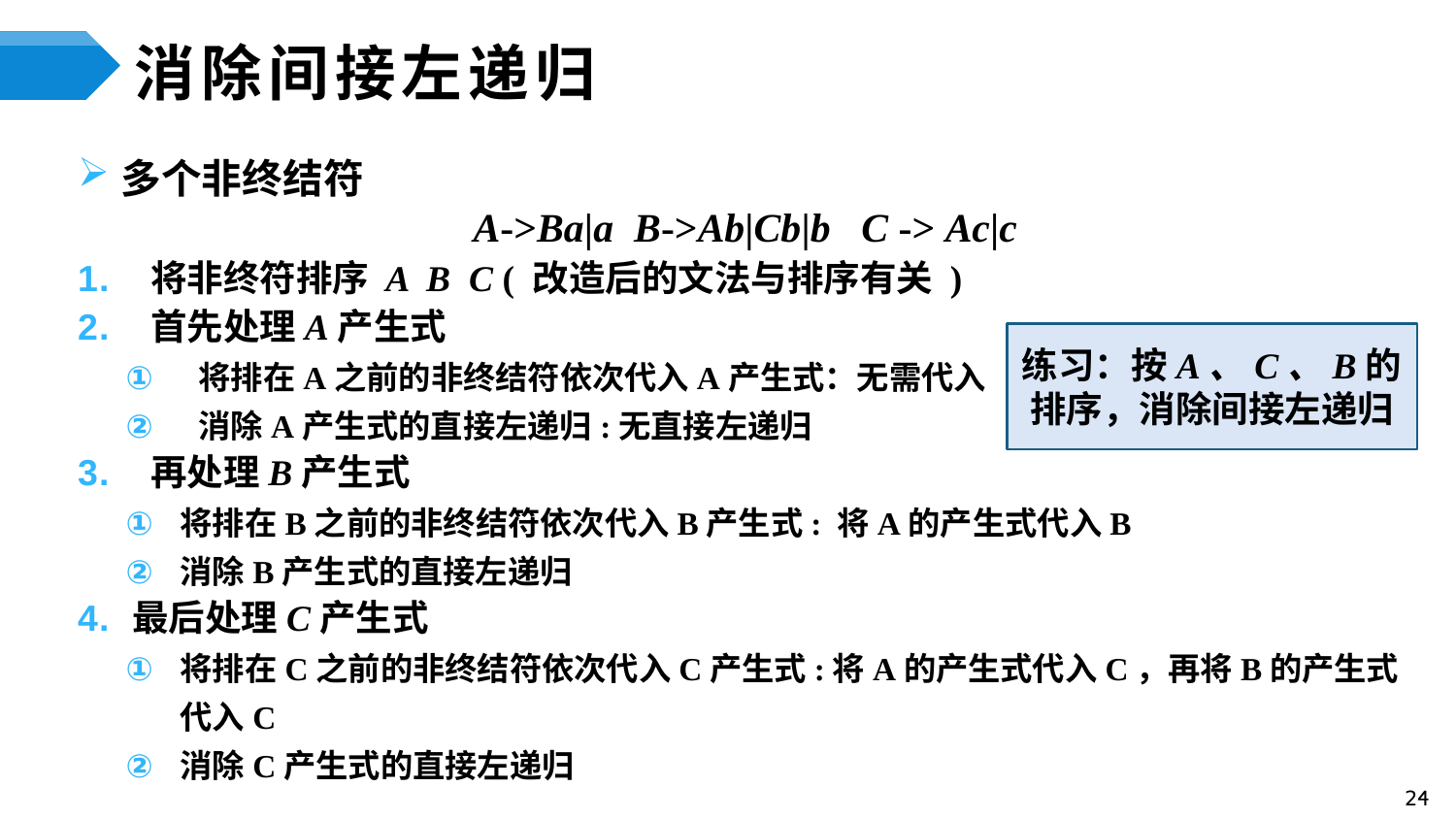

# 消除间接左递归
多个非终结符
A->Ba|a  B->Ab|Cb|b   C -> Ac|c
将非终符排序 A  B  C ( 改造后的文法与排序有关 )
首先处理A产生式
将排在A之前的非终结符依次代入A产生式：无需代入
消除A产生式的直接左递归:无直接左递归
再处理B产生式
将排在B之前的非终结符依次代入B产生式: 将A的产生式代入B
消除B产生式的直接左递归
最后处理C产生式
将排在C之前的非终结符依次代入C产生式:将A的产生式代入C，再将B的产生式代入C
消除C产生式的直接左递归
练习：按A、C、B的排序，消除间接左递归
24